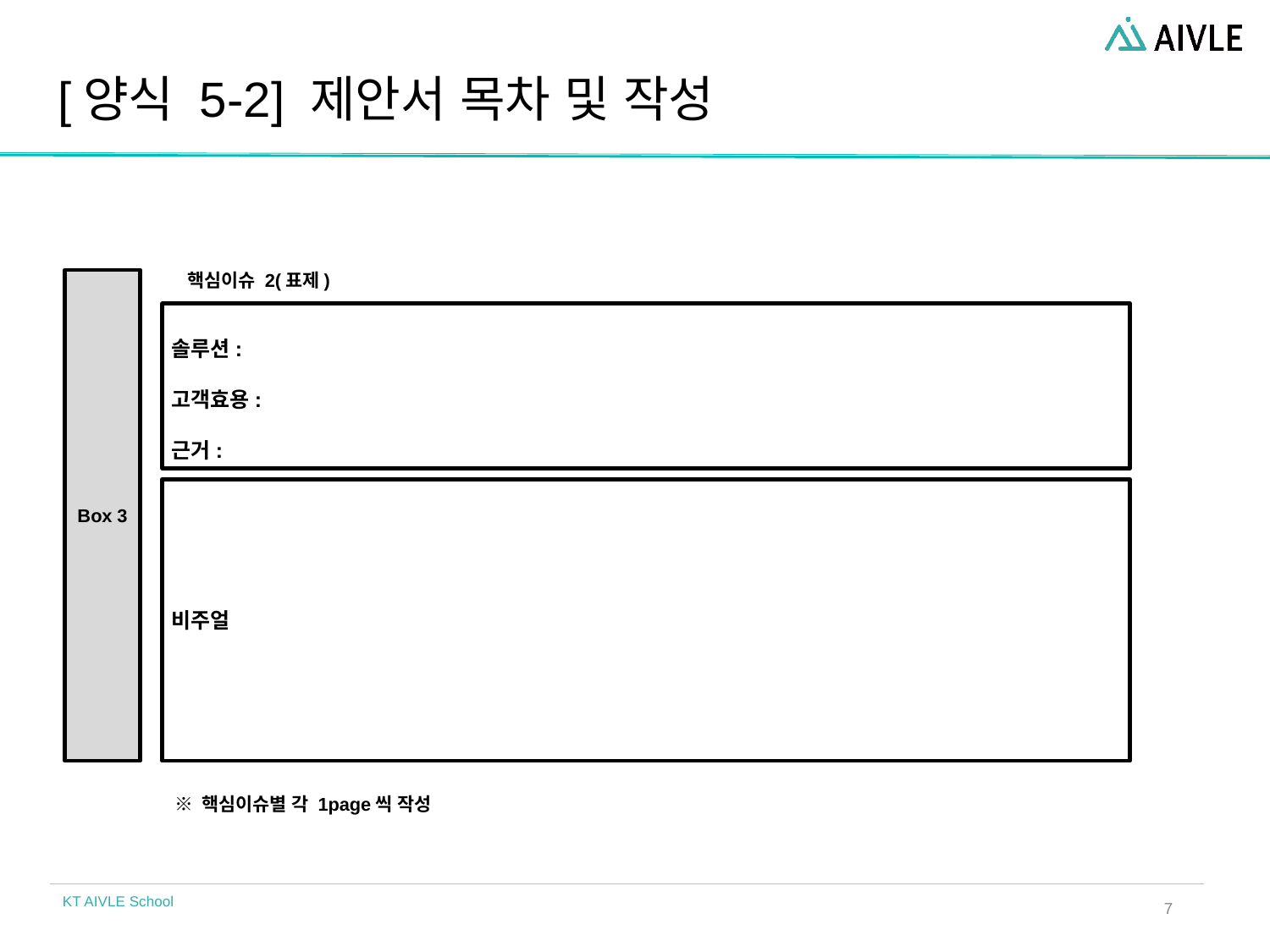

# [양식 5-2] 제안서 목차 및 작성

핵심이슈 2(표제)
Box 3
솔루션:
고객효용:
근거:
비주얼
※ 핵심이슈별 각 1page씩 작성